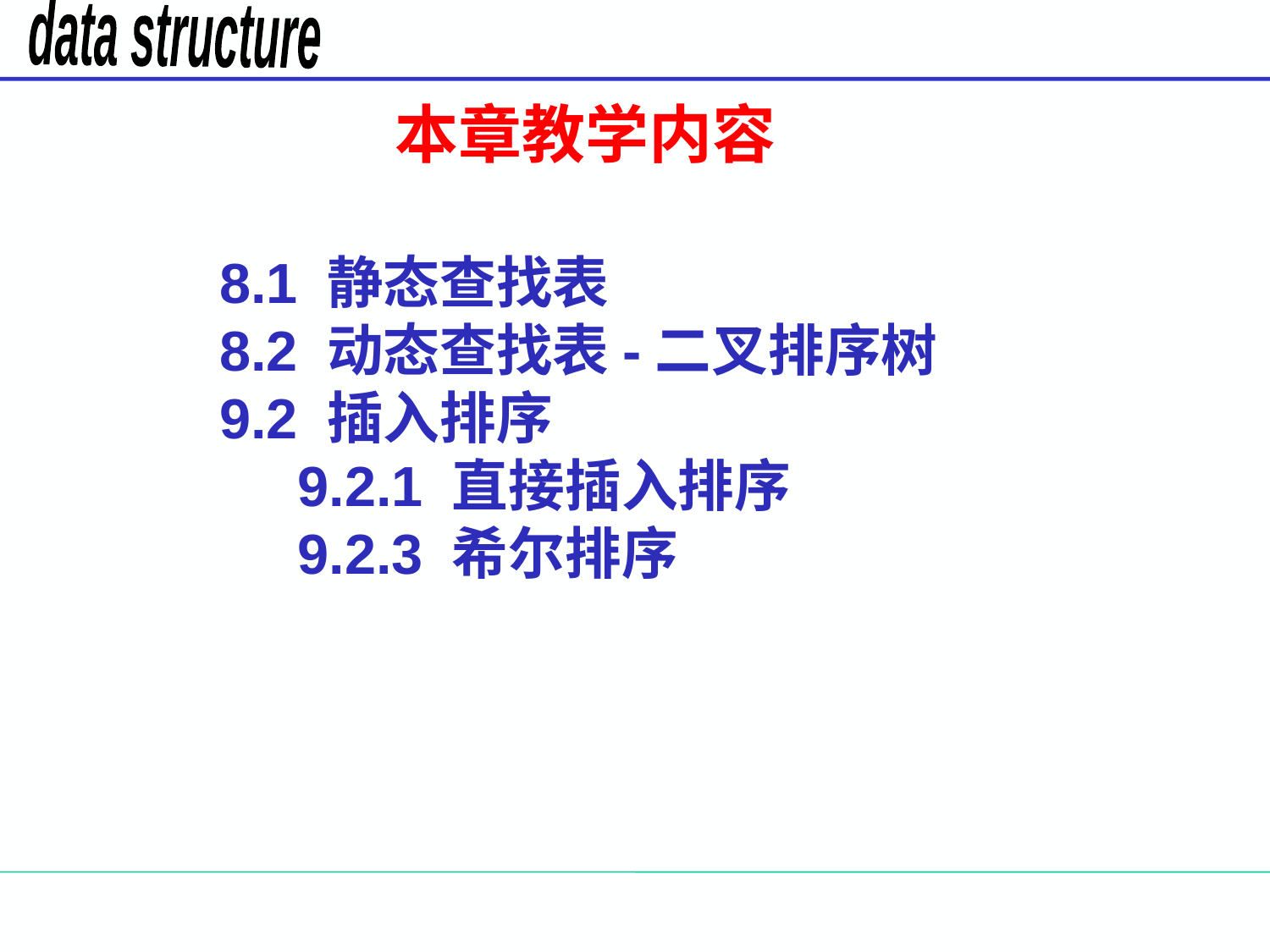

# 本章教学内容
8.1 静态查找表
8.2 动态查找表-二叉排序树
9.2 插入排序
     9.2.1 直接插入排序
     9.2.3 希尔排序